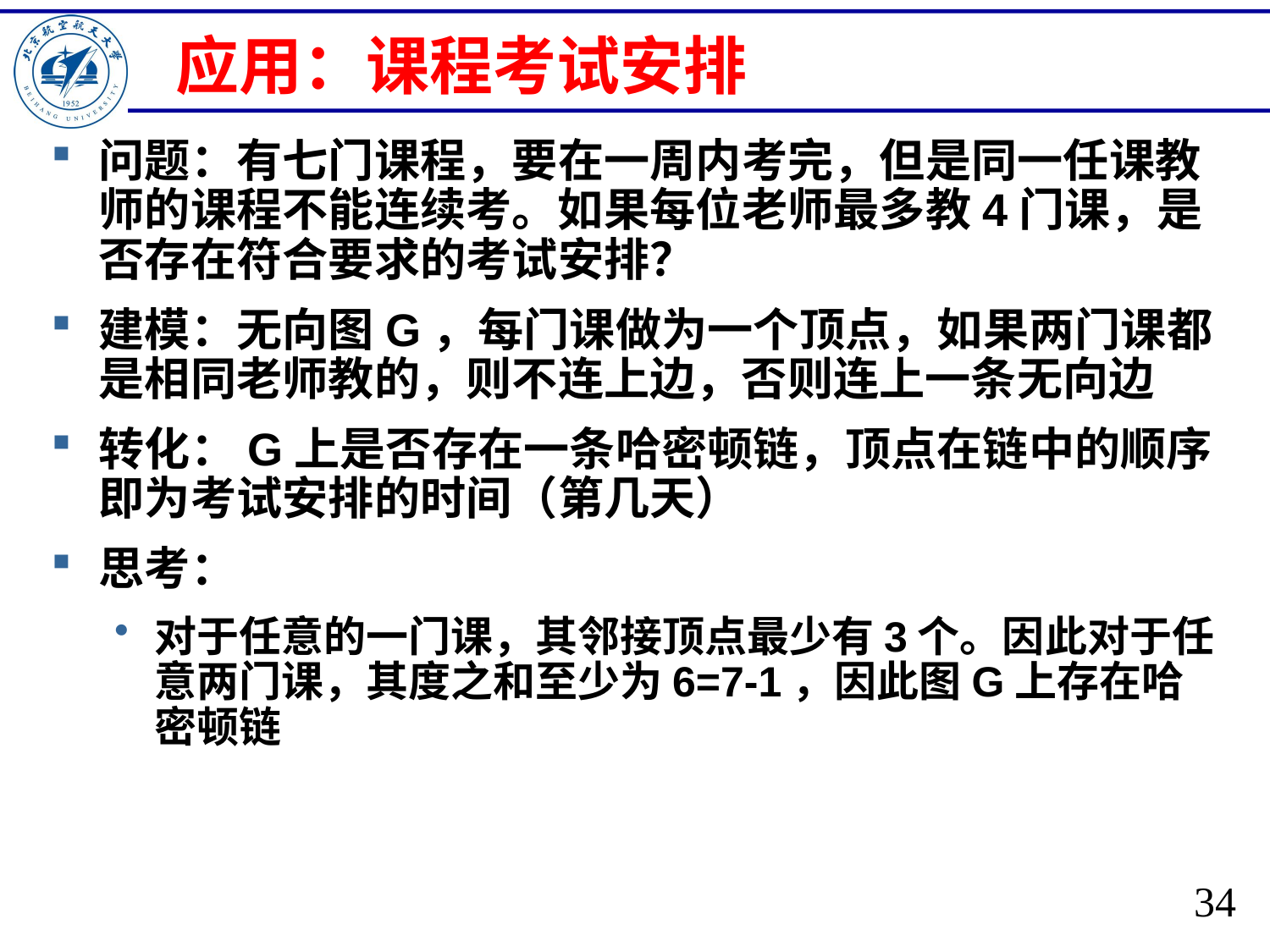

# 应用：课程考试安排
问题：有七门课程，要在一周内考完，但是同一任课教师的课程不能连续考。如果每位老师最多教4门课，是否存在符合要求的考试安排？
建模：无向图G，每门课做为一个顶点，如果两门课都是相同老师教的，则不连上边，否则连上一条无向边
转化：G上是否存在一条哈密顿链，顶点在链中的顺序即为考试安排的时间（第几天）
思考：
对于任意的一门课，其邻接顶点最少有3个。因此对于任意两门课，其度之和至少为6=7-1，因此图G上存在哈密顿链